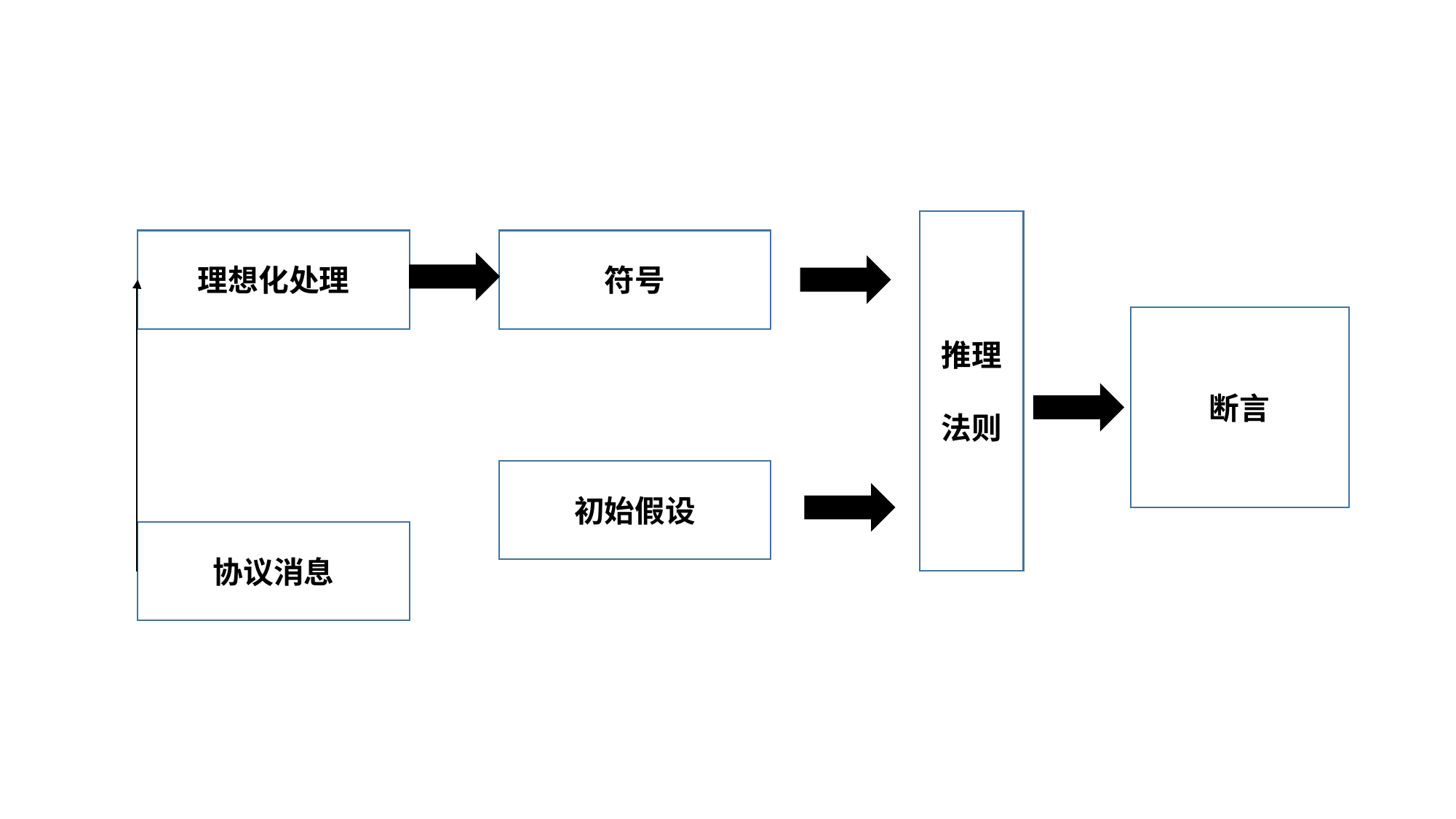

推理

法则
理想化处理
符号

断言

初始假设

协议消息